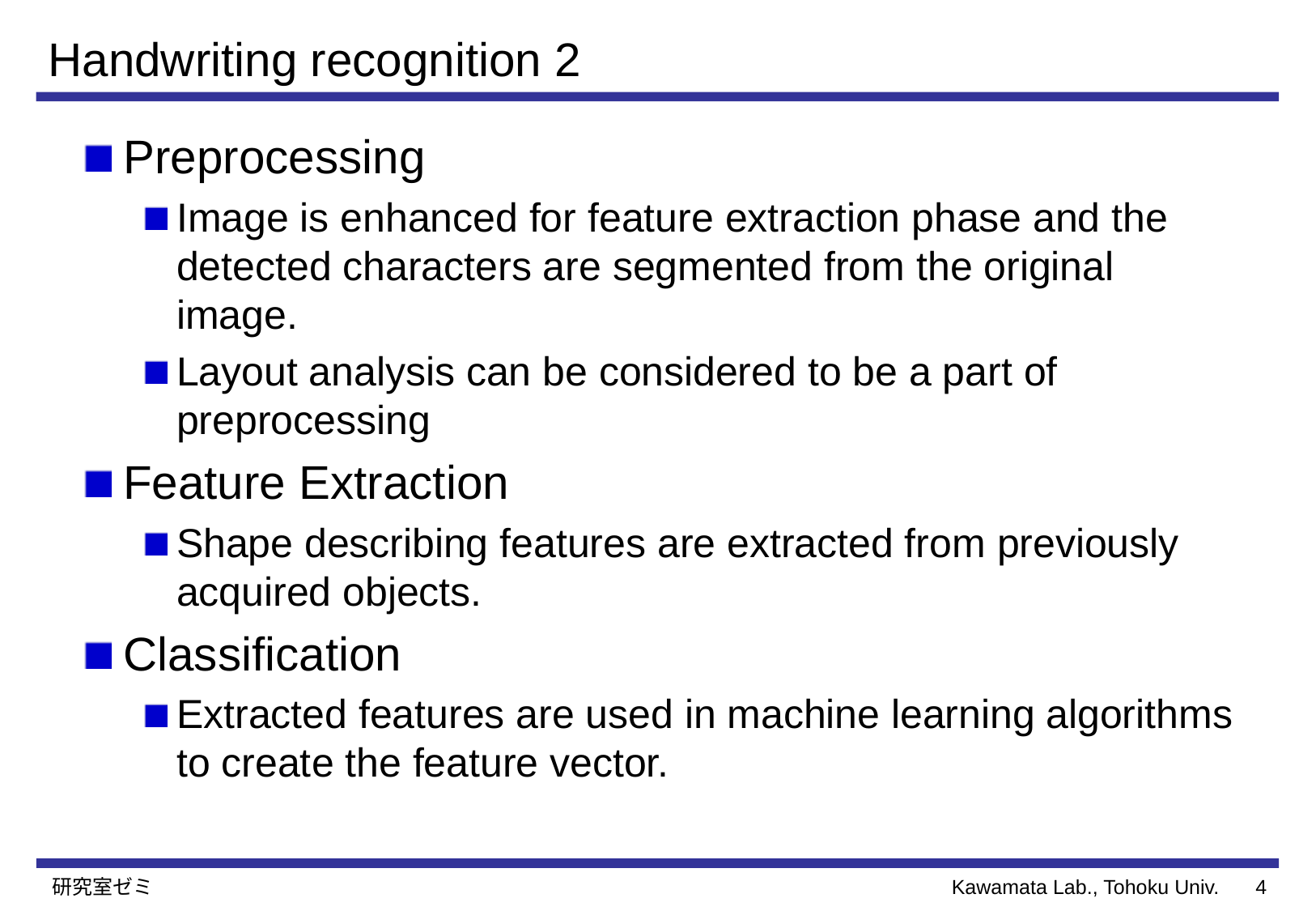

# Handwriting recognition 2
Preprocessing
Image is enhanced for feature extraction phase and the detected characters are segmented from the original image.
Layout analysis can be considered to be a part of preprocessing
Feature Extraction
Shape describing features are extracted from previously acquired objects.
Classification
Extracted features are used in machine learning algorithms to create the feature vector.

研究室ゼミ
4